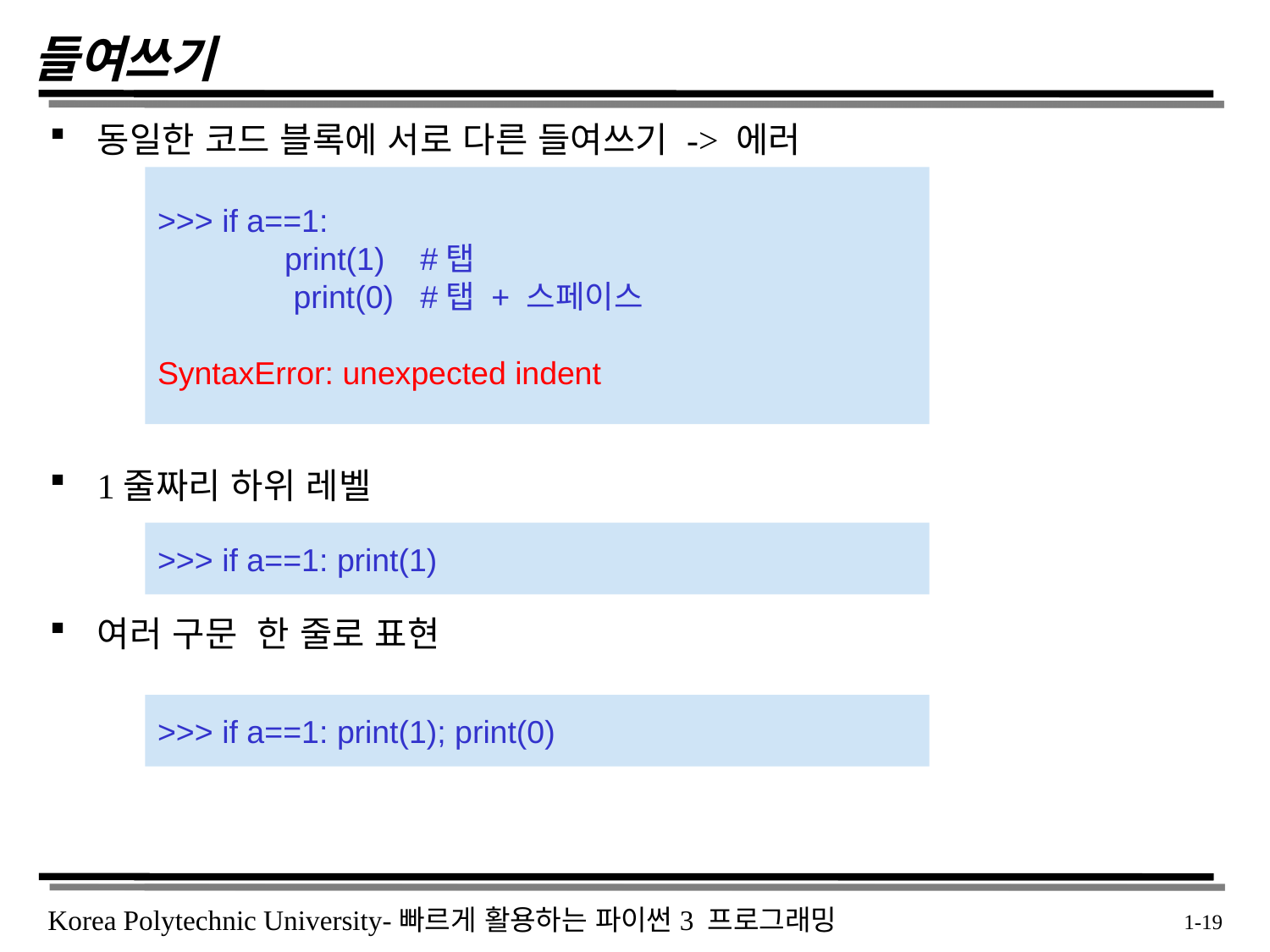

# 들여쓰기
동일한 코드 블록에 서로 다른 들여쓰기 -> 에러

1줄짜리 하위 레벨

여러 구문  한 줄로 표현

>>> if a==1:
	print(1)    #탭
	 print(0)   #탭 + 스페이스

SyntaxError: unexpected indent
>>> if a==1: print(1)
>>> if a==1: print(1); print(0)
 1-19